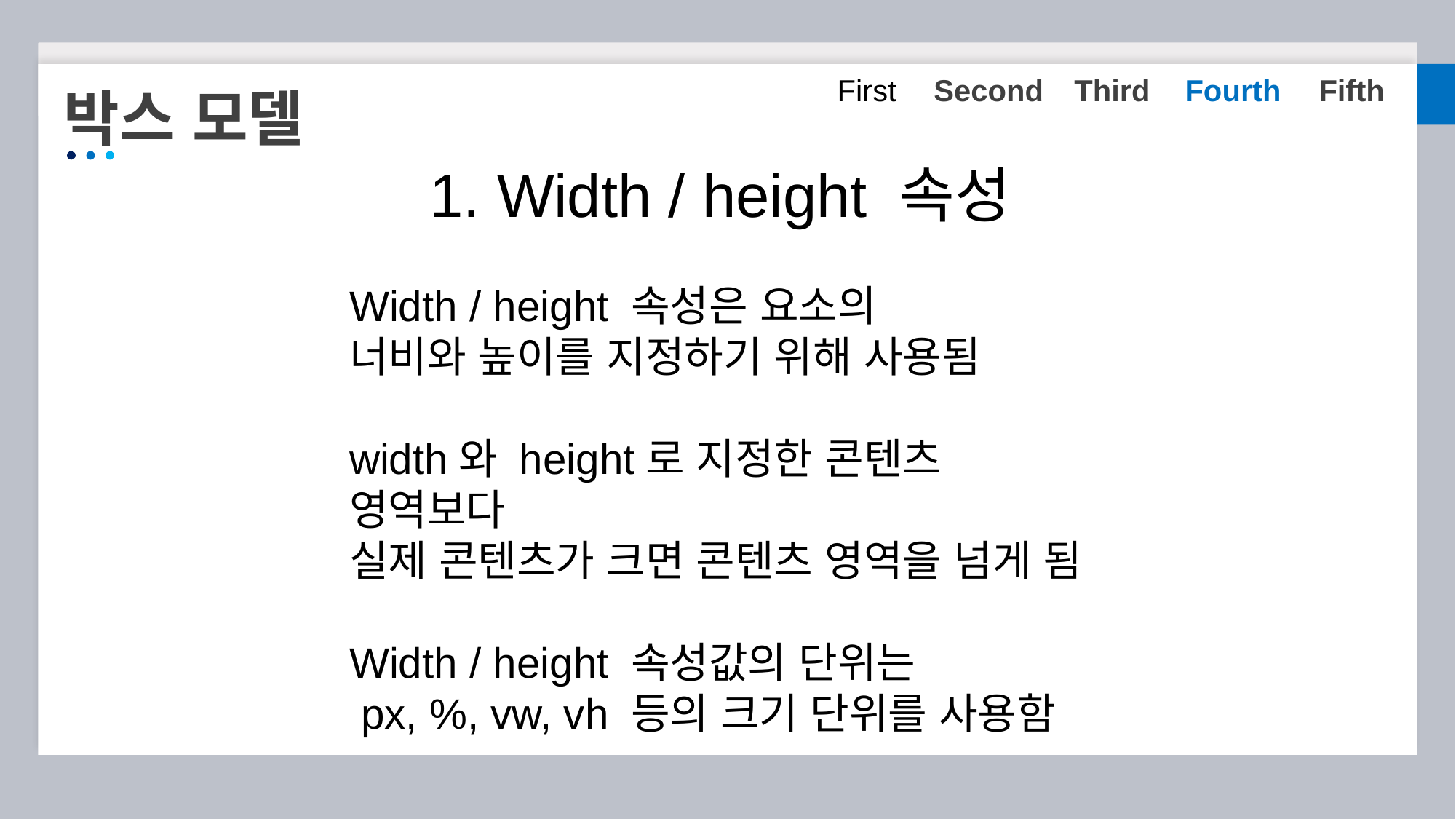

First
Second
Third
Fourth
Fifth
박스 모델

1. Width / height 속성
Width / height 속성은 요소의
너비와 높이를 지정하기 위해 사용됨

width와 height로 지정한 콘텐츠 영역보다
실제 콘텐츠가 크면 콘텐츠 영역을 넘게 됨

Width / height 속성값의 단위는
 px, %, vw, vh 등의 크기 단위를 사용함